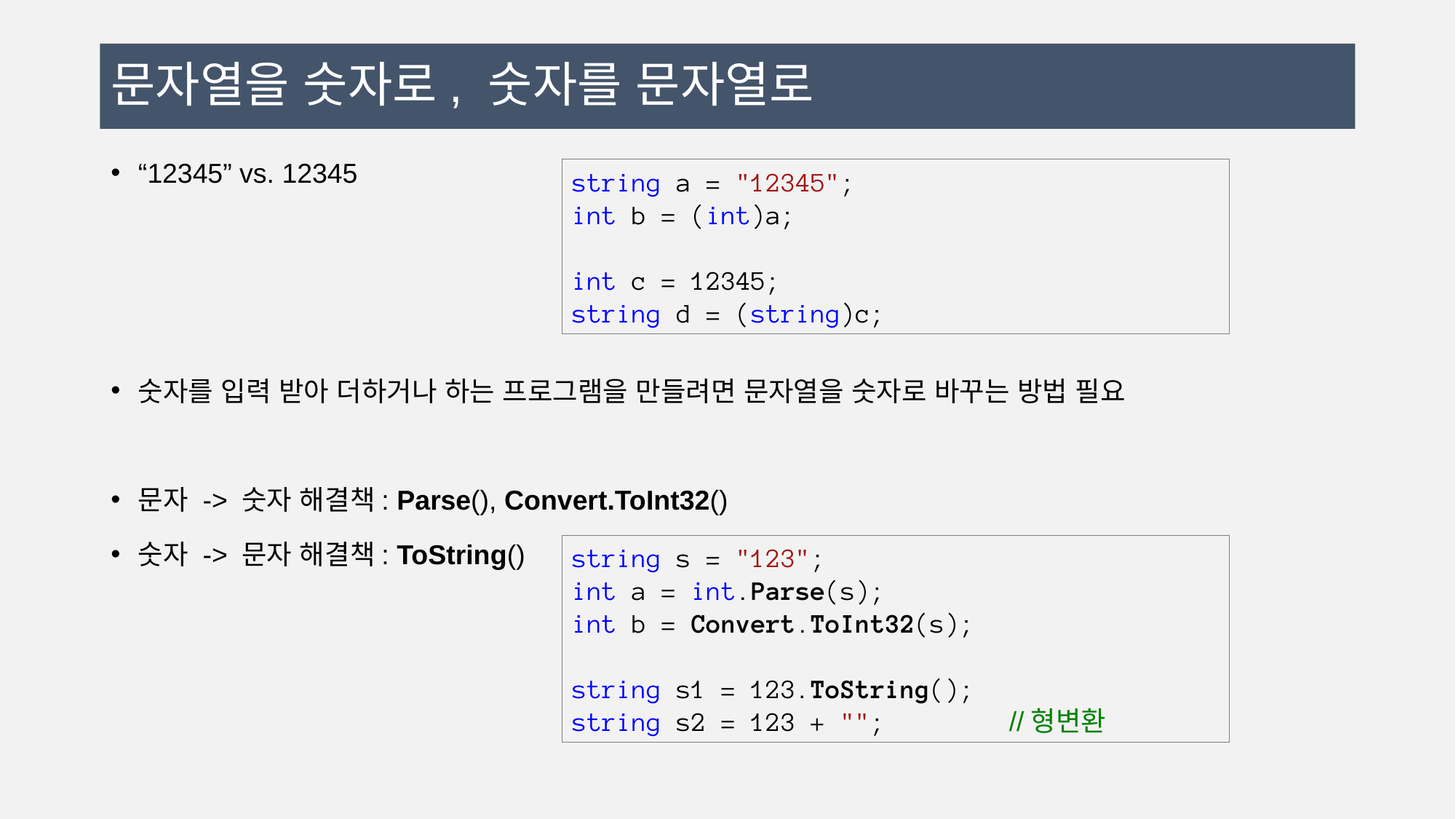

# 문자열을 숫자로, 숫자를 문자열로
“12345” vs. 12345

숫자를 입력 받아 더하거나 하는 프로그램을 만들려면 문자열을 숫자로 바꾸는 방법 필요

문자 -> 숫자 해결책: Parse(), Convert.ToInt32()
숫자 -> 문자 해결책: ToString()

string a = "12345";
int b = (int)a;

int c = 12345;
string d = (string)c;
string s = "123";
int a = int.Parse(s);
int b = Convert.ToInt32(s);

string s1 = 123.ToString();
string s2 = 123 + "";   	//형변환